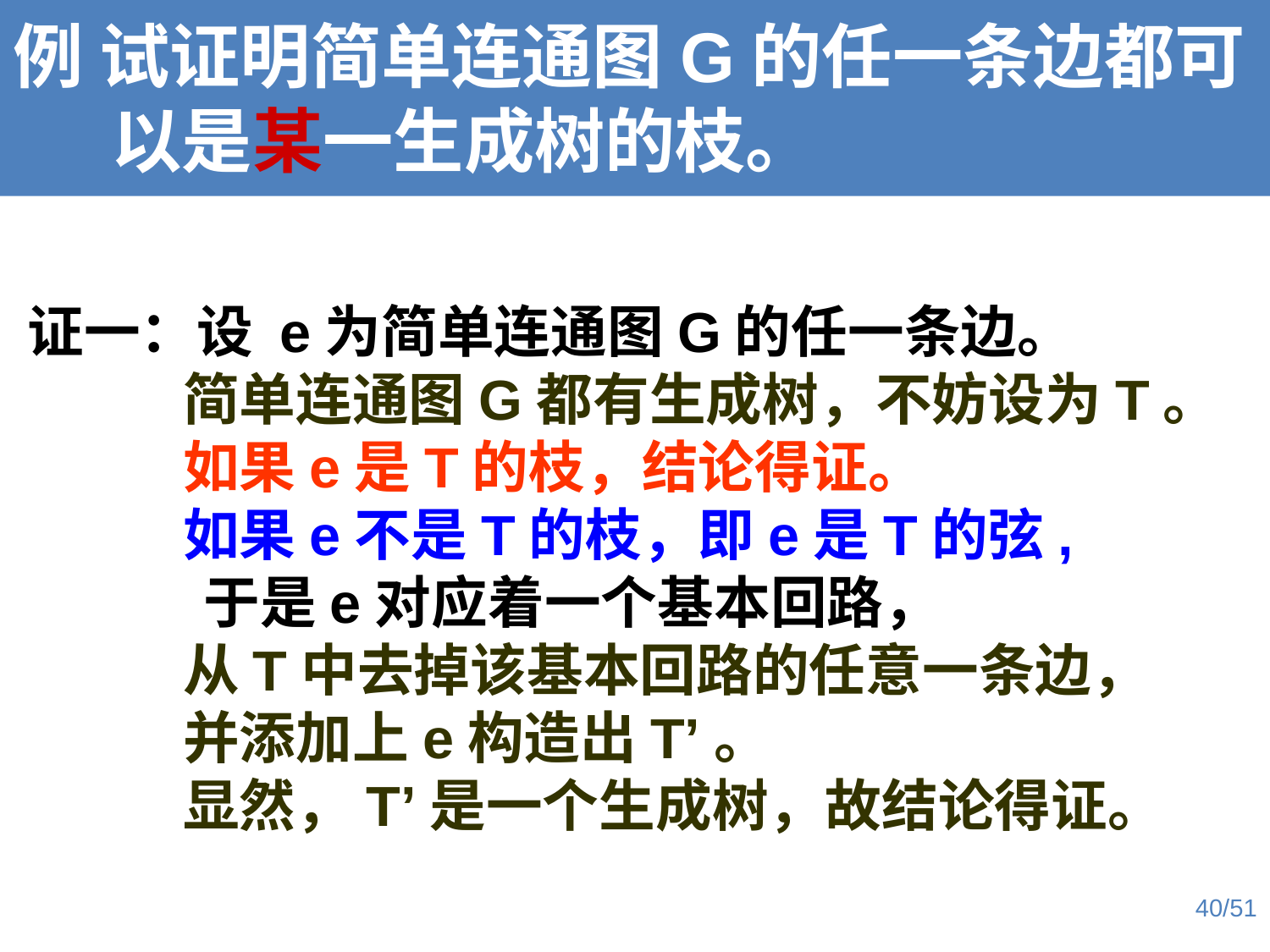

例 试证明简单连通图G的任一条边都可以是某一生成树的枝。
证一：设 e为简单连通图G的任一条边。
           简单连通图G都有生成树，不妨设为T。
           如果e是T的枝，结论得证。
           如果e不是T的枝，即e是T的弦,
	 于是e对应着一个基本回路，
           从T中去掉该基本回路的任意一条边，
           并添加上e构造出T’。
           显然，T’是一个生成树，故结论得证。
40/51